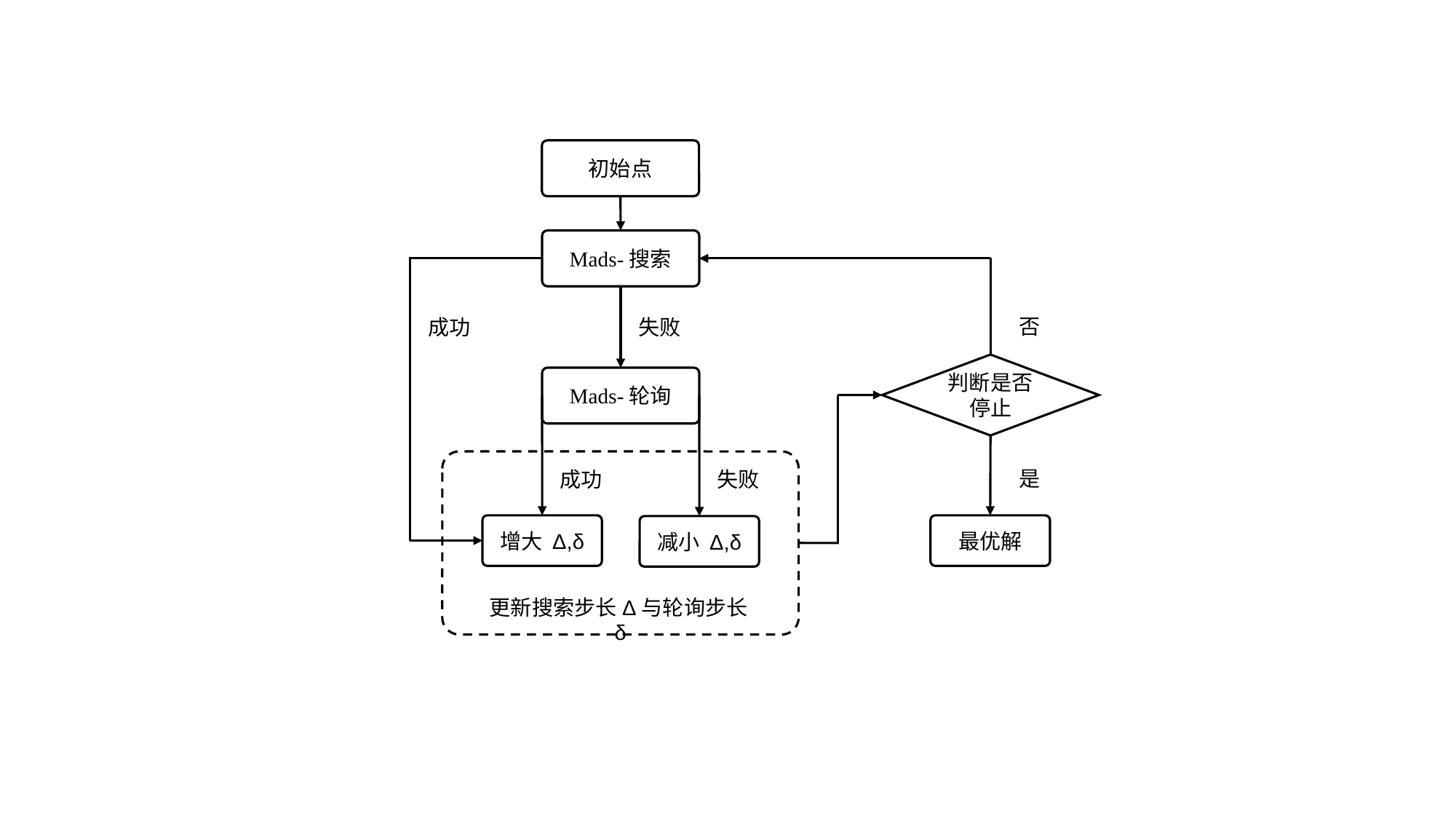

初始点
Mads-搜索
否
成功
失败
判断是否
停止
Mads-轮询

是
成功
失败
增大 Δ,δ
最优解
减小 Δ,δ
更新搜索步长Δ与轮询步长δ